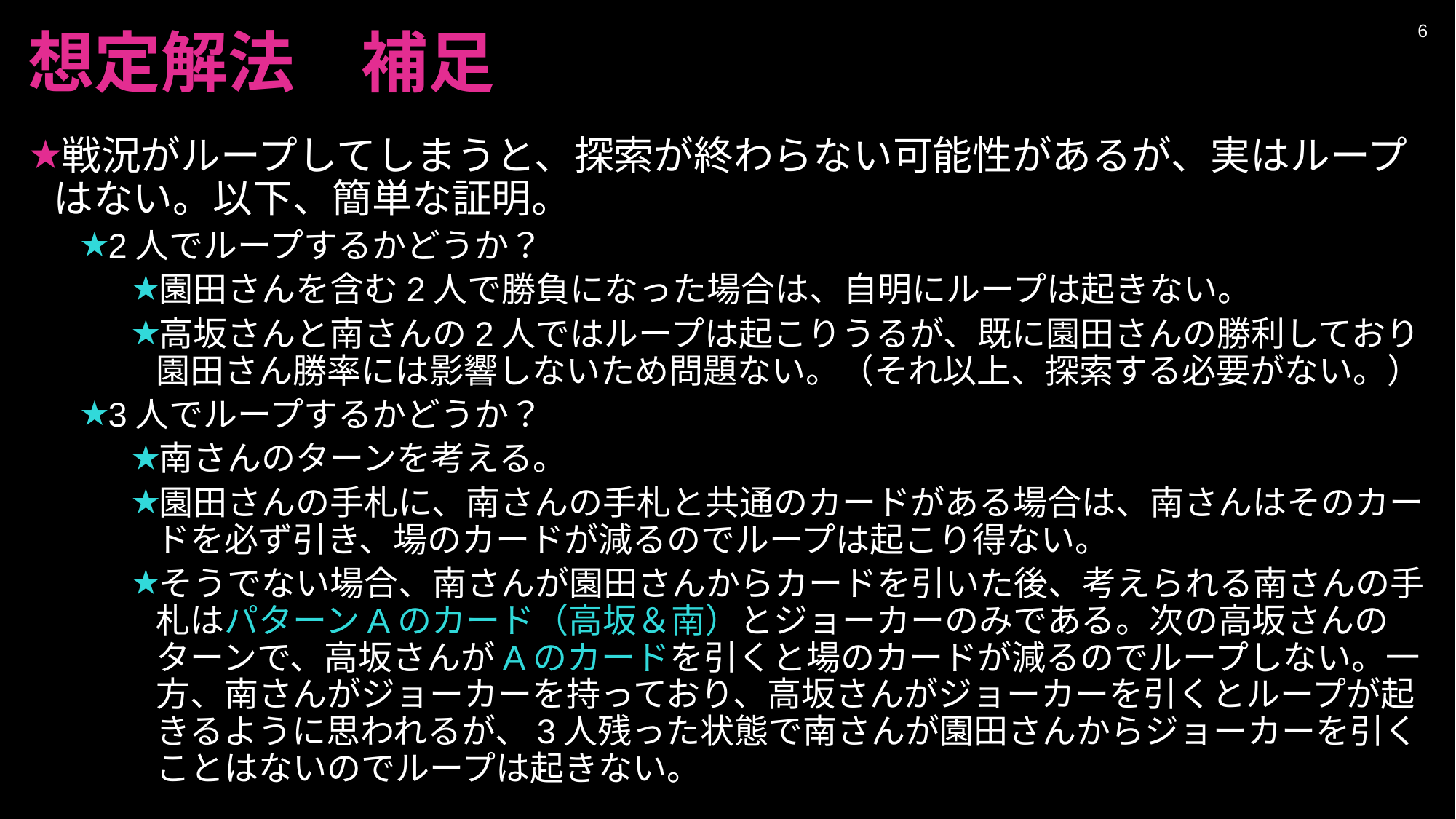

# 想定解法　補足
6
戦況がループしてしまうと、探索が終わらない可能性があるが、実はループはない。以下、簡単な証明。
2人でループするかどうか？
園田さんを含む2人で勝負になった場合は、自明にループは起きない。
高坂さんと南さんの2人ではループは起こりうるが、既に園田さんの勝利しており園田さん勝率には影響しないため問題ない。（それ以上、探索する必要がない。）
3人でループするかどうか？
南さんのターンを考える。
園田さんの手札に、南さんの手札と共通のカードがある場合は、南さんはそのカードを必ず引き、場のカードが減るのでループは起こり得ない。
そうでない場合、南さんが園田さんからカードを引いた後、考えられる南さんの手札はパターンAのカード（高坂＆南）とジョーカーのみである。次の高坂さんのターンで、高坂さんがAのカードを引くと場のカードが減るのでループしない。一方、南さんがジョーカーを持っており、高坂さんがジョーカーを引くとループが起きるように思われるが、3人残った状態で南さんが園田さんからジョーカーを引くことはないのでループは起きない。